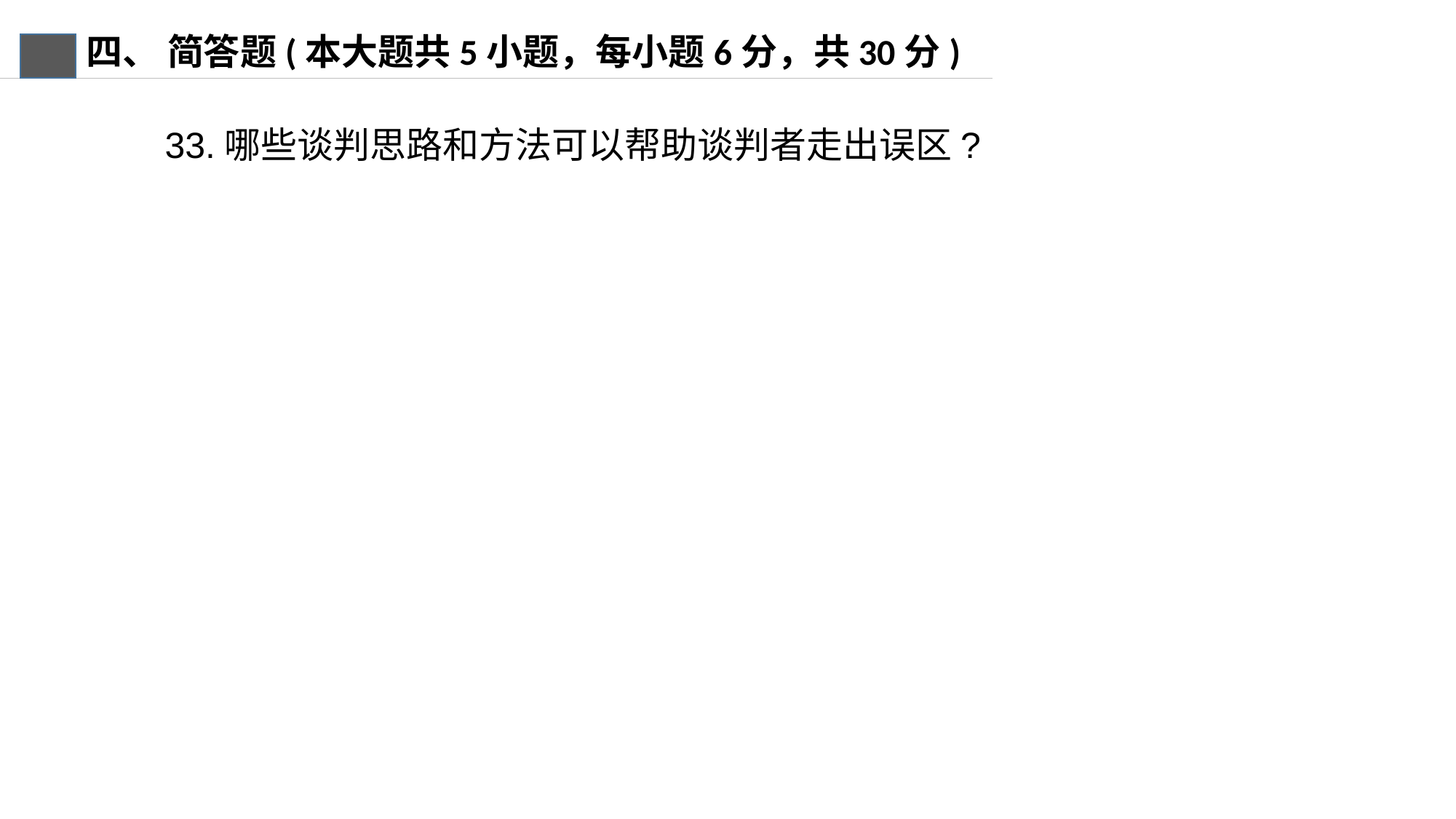

四、 简答题(本大题共5小题，每小题6分，共30分)

33.哪些谈判思路和方法可以帮助谈判者走出误区?